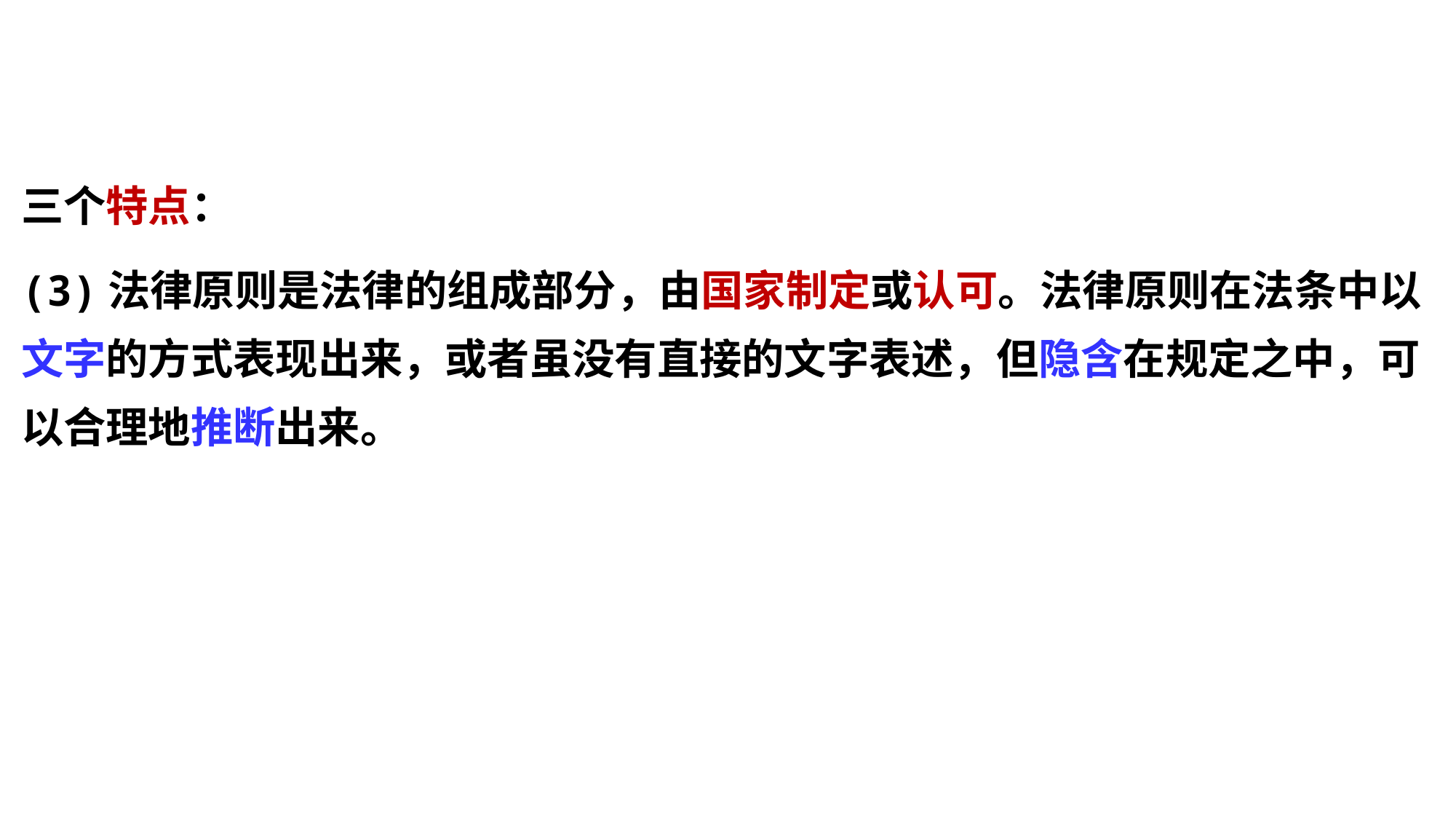

三个特点：
(3)法律原则是法律的组成部分，由国家制定或认可。法律原则在法条中以文字的方式表现出来，或者虽没有直接的文字表述，但隐含在规定之中，可以合理地推断出来。